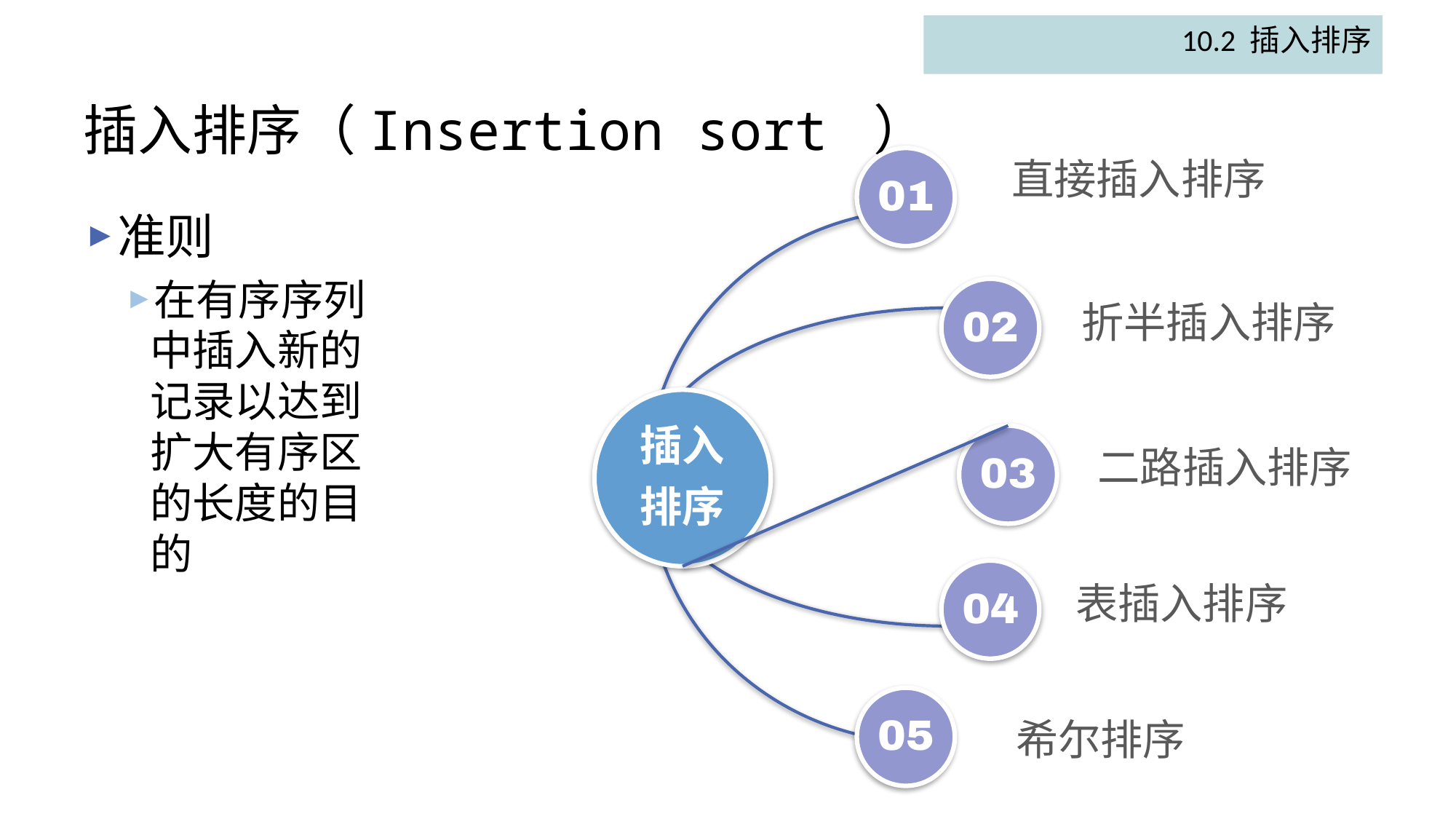

10.2 插入排序
# 插入排序（Insertion sort ）
直接插入排序
01

准则
在有序序列中插入新的记录以达到扩大有序区的长度的目的
02
折半插入排序
插入
排序
03
二路插入排序
04
表插入排序
05
希尔排序